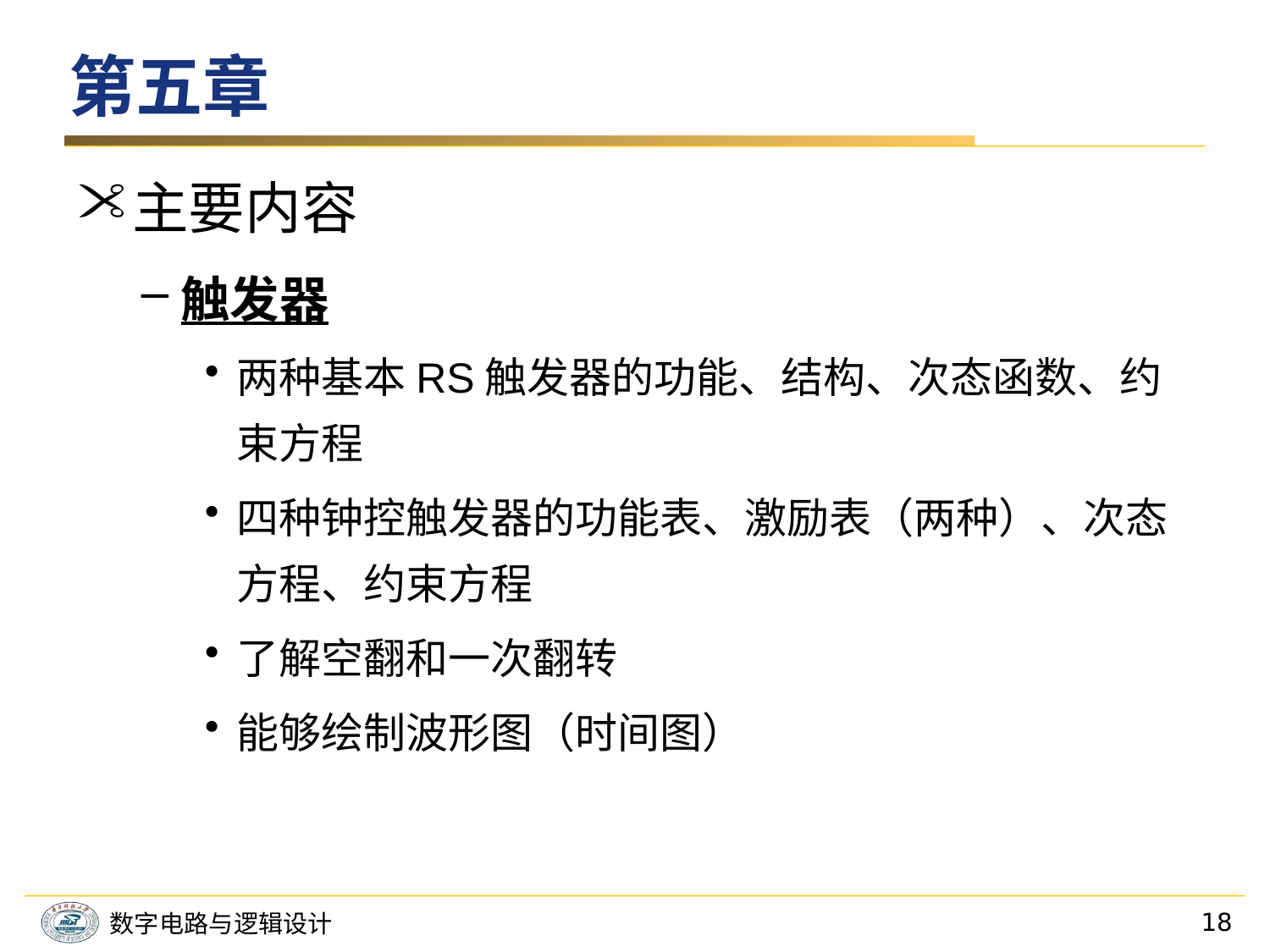

# 第五章
主要内容
触发器
两种基本RS触发器的功能、结构、次态函数、约束方程
四种钟控触发器的功能表、激励表（两种）、次态方程、约束方程
了解空翻和一次翻转
能够绘制波形图（时间图）
18
数字电路与逻辑设计